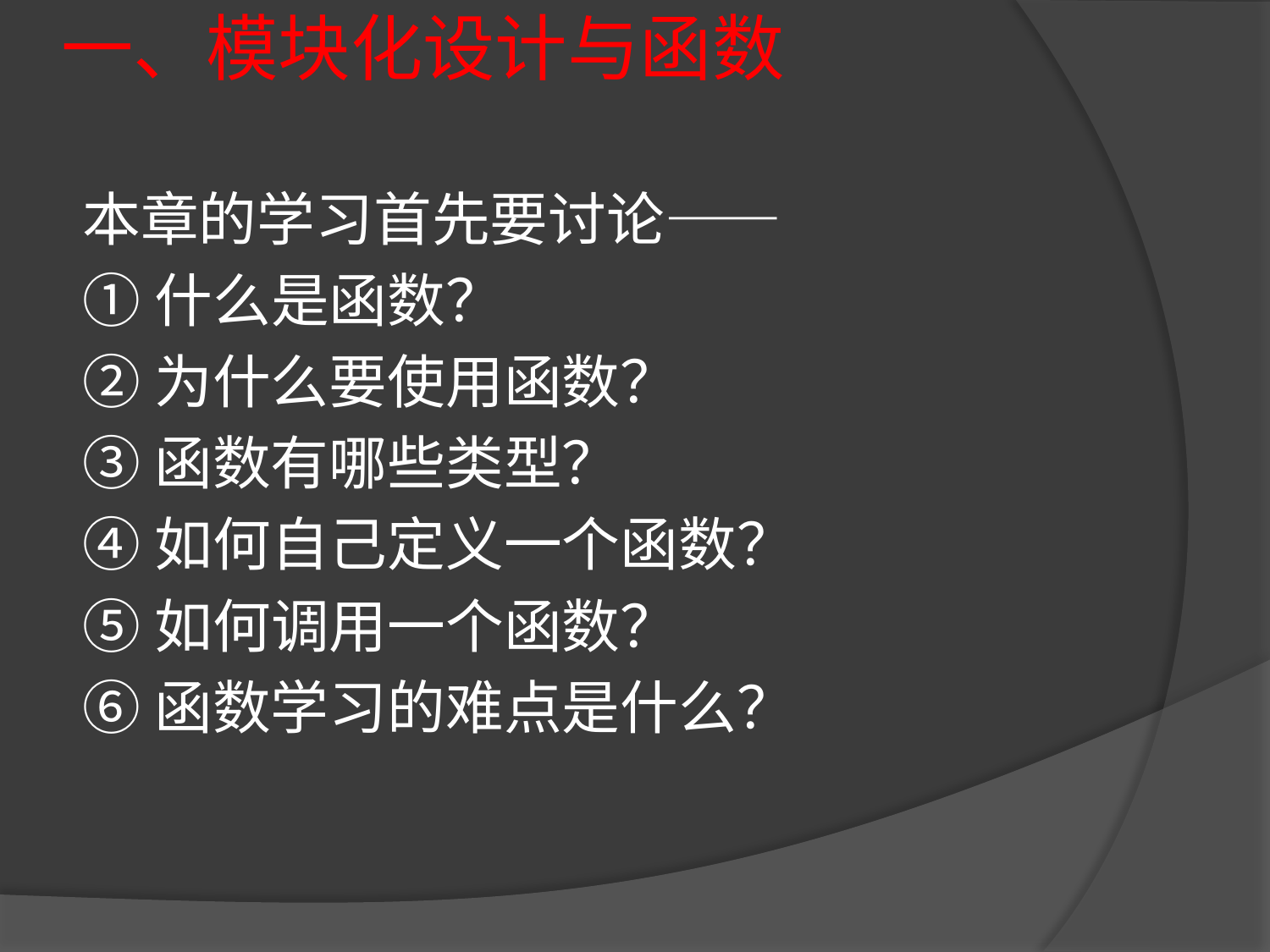

# 一、模块化设计与函数
本章的学习首先要讨论——
①什么是函数？
②为什么要使用函数？
③函数有哪些类型？
④如何自己定义一个函数？
⑤如何调用一个函数？
⑥函数学习的难点是什么？